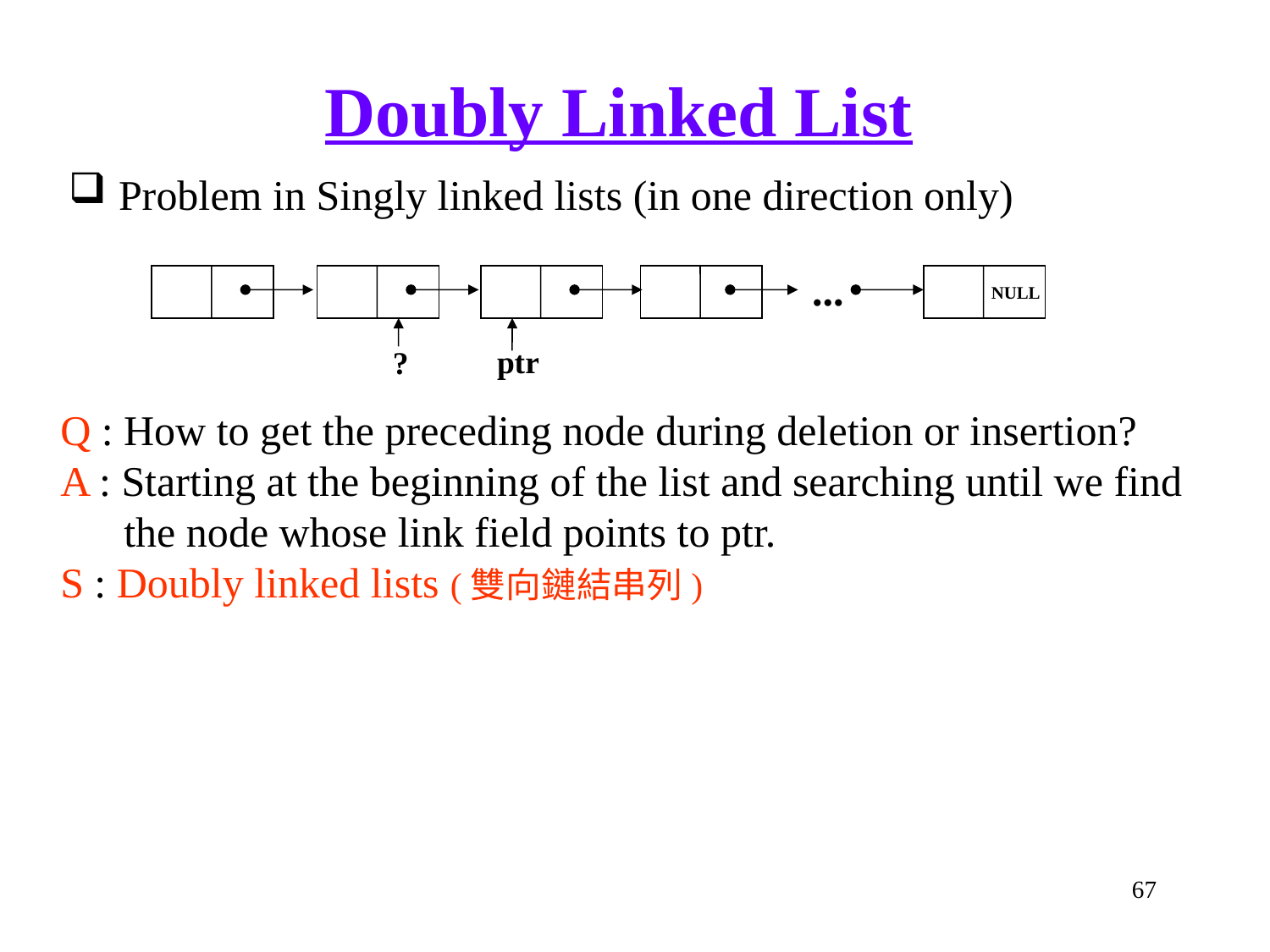

Doubly Linked List
Problem in Singly linked lists (in one direction only)
...

NULL

ptr
?
Q : How to get the preceding node during deletion or insertion?
A : Starting at the beginning of the list and searching until we find
      the node whose link field points to ptr.
S : Doubly linked lists (雙向鏈結串列)
67